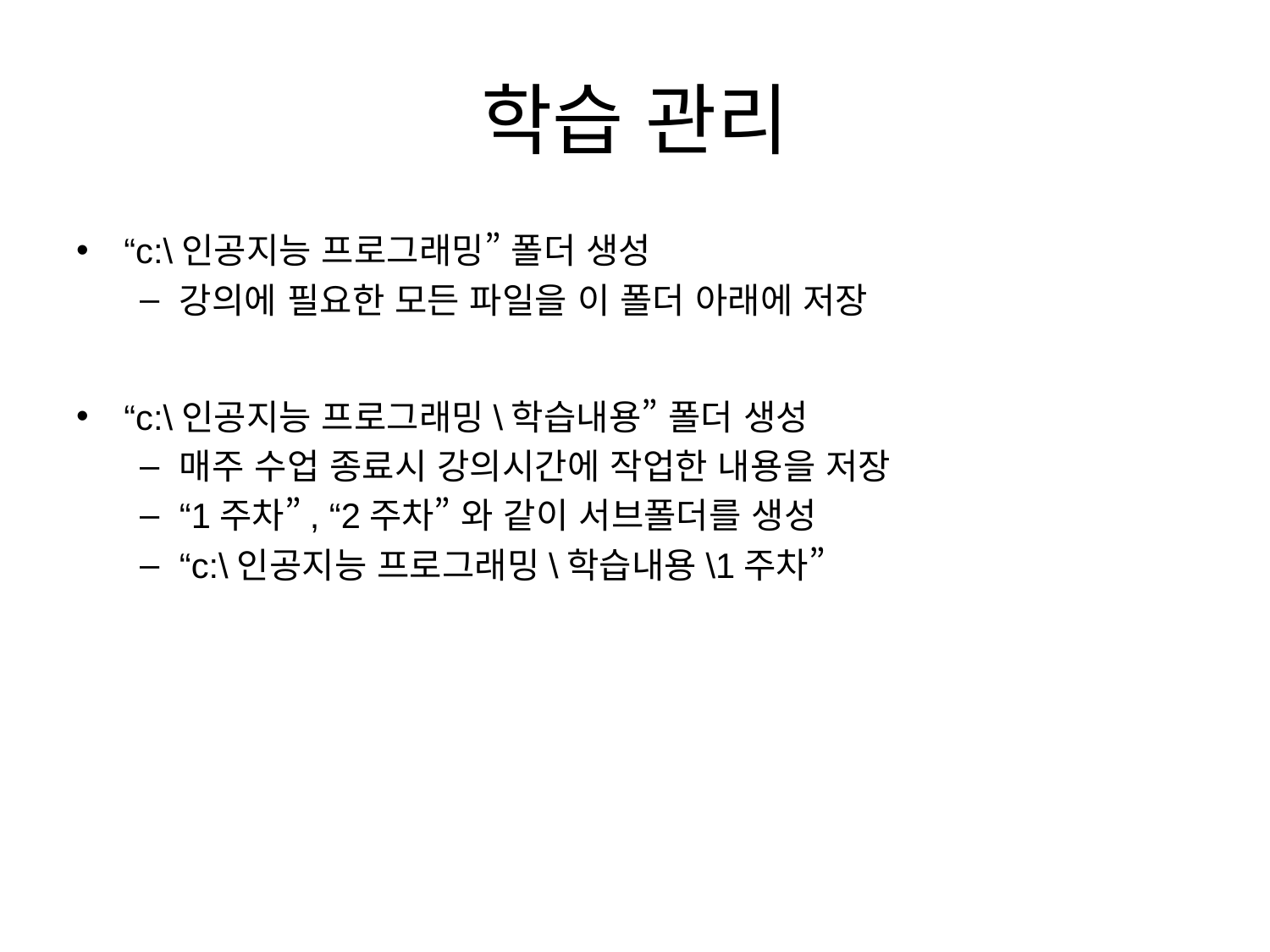

# 학습 관리
“c:\인공지능 프로그래밍” 폴더 생성
강의에 필요한 모든 파일을 이 폴더 아래에 저장

“c:\인공지능 프로그래밍\학습내용” 폴더 생성
매주 수업 종료시 강의시간에 작업한 내용을 저장
“1주차”, “2주차” 와 같이 서브폴더를 생성
“c:\인공지능 프로그래밍\학습내용\1주차”